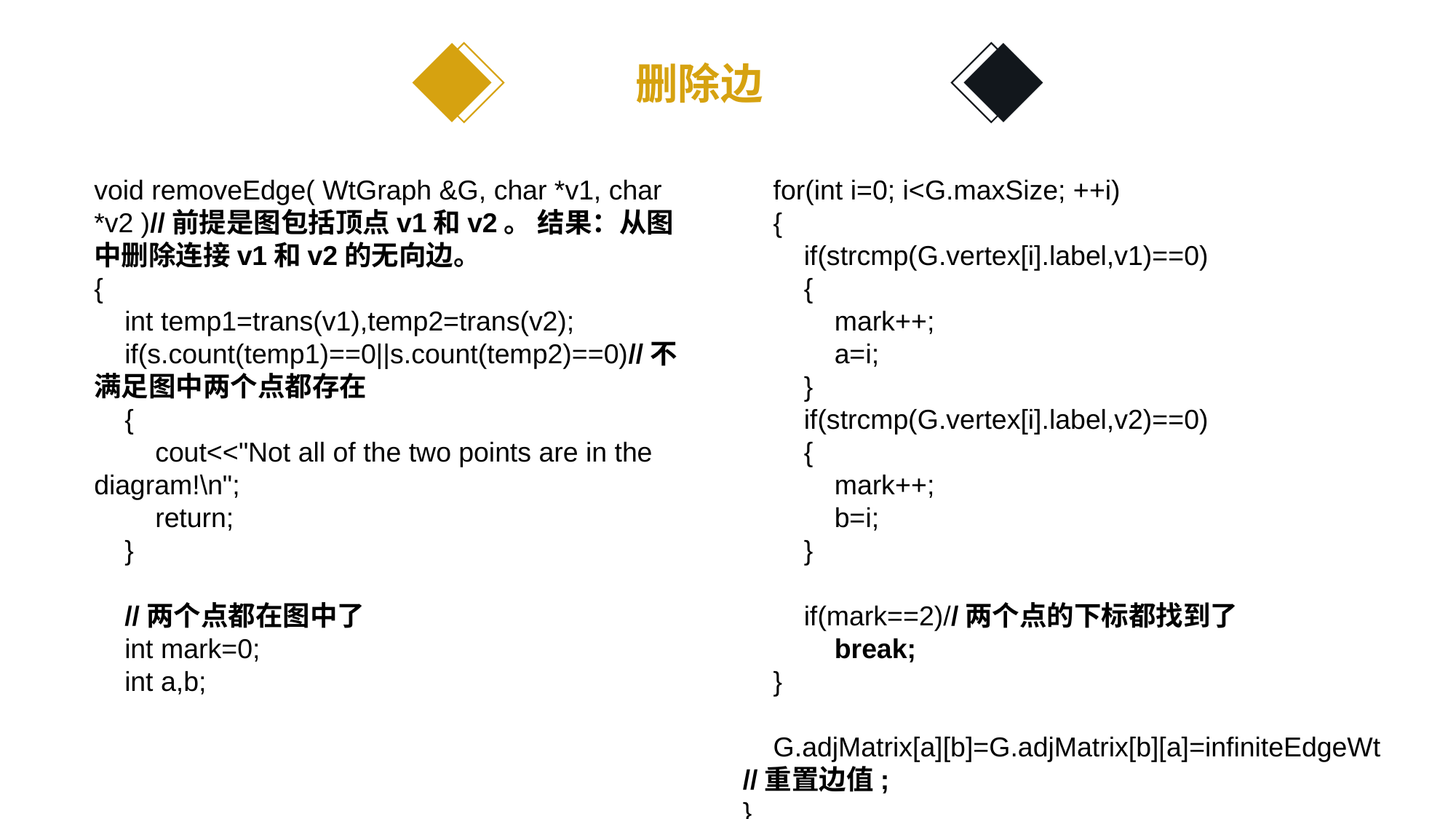

删除边
void removeEdge( WtGraph &G, char *v1, char *v2 )//前提是图包括顶点v1和v2。 结果：从图中删除连接v1和v2的无向边。
{
    int temp1=trans(v1),temp2=trans(v2);
    if(s.count(temp1)==0||s.count(temp2)==0)//不满足图中两个点都存在
    {
        cout<<"Not all of the two points are in the diagram!\n";
        return;
    }

    //两个点都在图中了
    int mark=0;
    int a,b;
    for(int i=0; i<G.maxSize; ++i)
    {
        if(strcmp(G.vertex[i].label,v1)==0)
        {
            mark++;
            a=i;
        }
        if(strcmp(G.vertex[i].label,v2)==0)
        {
            mark++;
            b=i;
        }

        if(mark==2)//两个点的下标都找到了
            break;
    }

    G.adjMatrix[a][b]=G.adjMatrix[b][a]=infiniteEdgeWt
//重置边值;
}